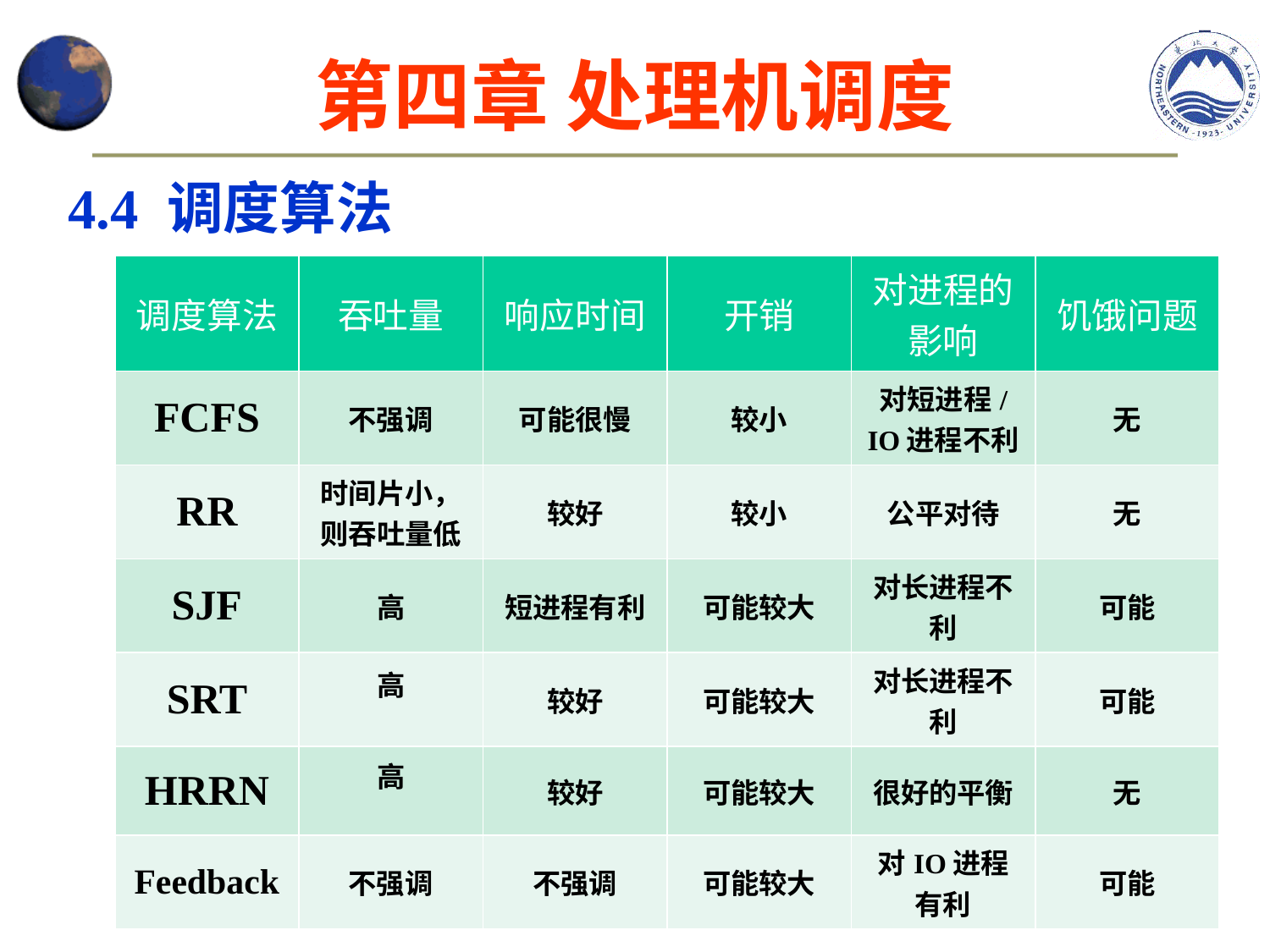

# 第四章 处理机调度
4.4 调度算法
| 调度算法 | 吞吐量 | 响应时间 | 开销 | 对进程的影响 | 饥饿问题 |
| --- | --- | --- | --- | --- | --- |
| FCFS | 不强调 | 可能很慢 | 较小 | 对短进程/IO进程不利 | 无 |
| RR | 时间片小，则吞吐量低 | 较好 | 较小 | 公平对待 | 无 |
| SJF | 高 | 短进程有利 | 可能较大 | 对长进程不利 | 可能 |
| SRT | 高 | 较好 | 可能较大 | 对长进程不利 | 可能 |
| HRRN | 高 | 较好 | 可能较大 | 很好的平衡 | 无 |
| Feedback | 不强调 | 不强调 | 可能较大 | 对IO进程有利 | 可能 |